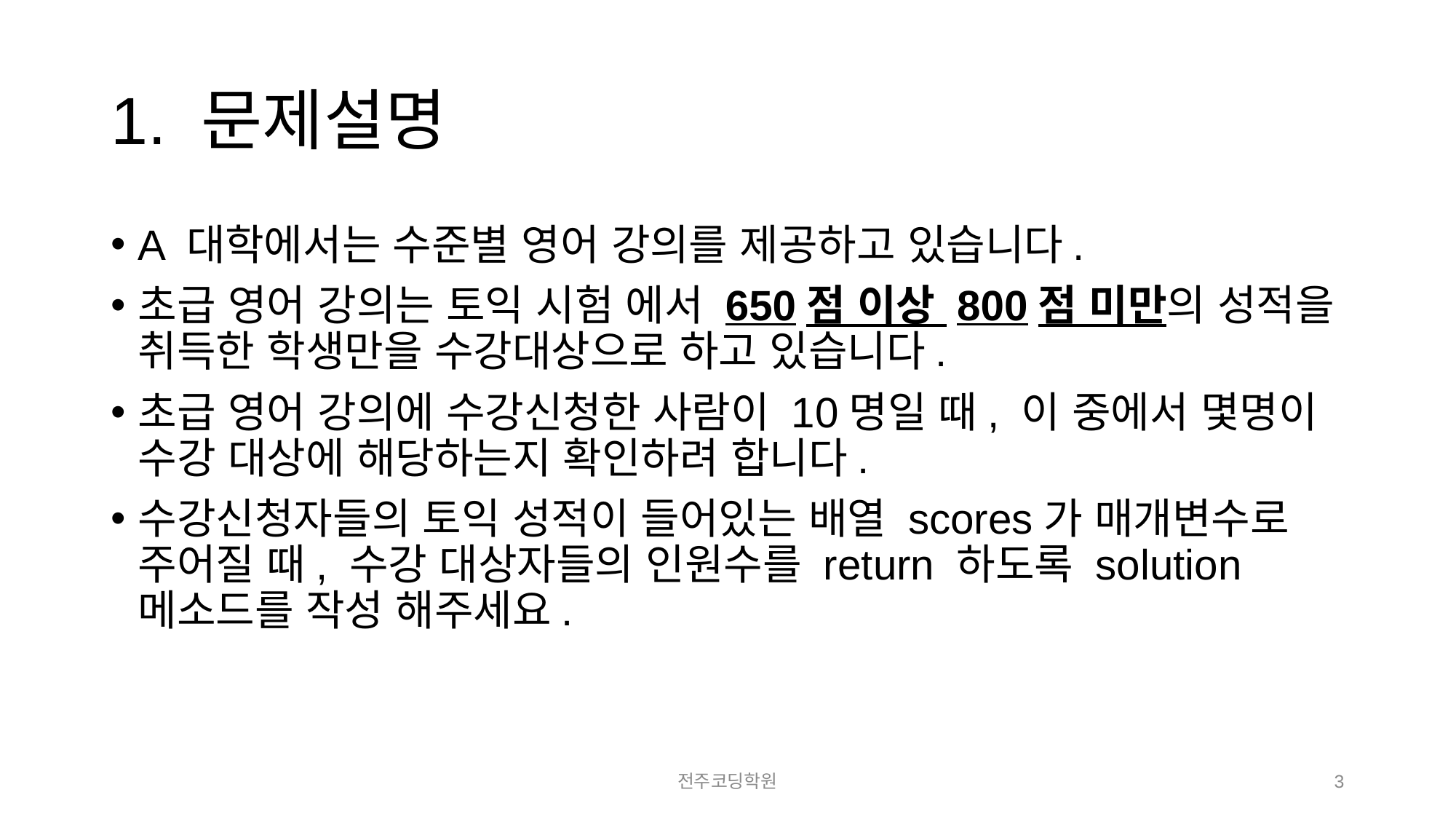

# 1. 문제설명
A 대학에서는 수준별 영어 강의를 제공하고 있습니다.
초급 영어 강의는 토익 시험 에서 650점 이상 800점 미만의 성적을 취득한 학생만을 수강대상으로 하고 있습니다.
초급 영어 강의에 수강신청한 사람이 10명일 때, 이 중에서 몇명이 수강 대상에 해당하는지 확인하려 합니다.
수강신청자들의 토익 성적이 들어있는 배열 scores가 매개변수로 주어질 때, 수강 대상자들의 인원수를 return 하도록 solution 메소드를 작성 해주세요.

전주코딩학원
3